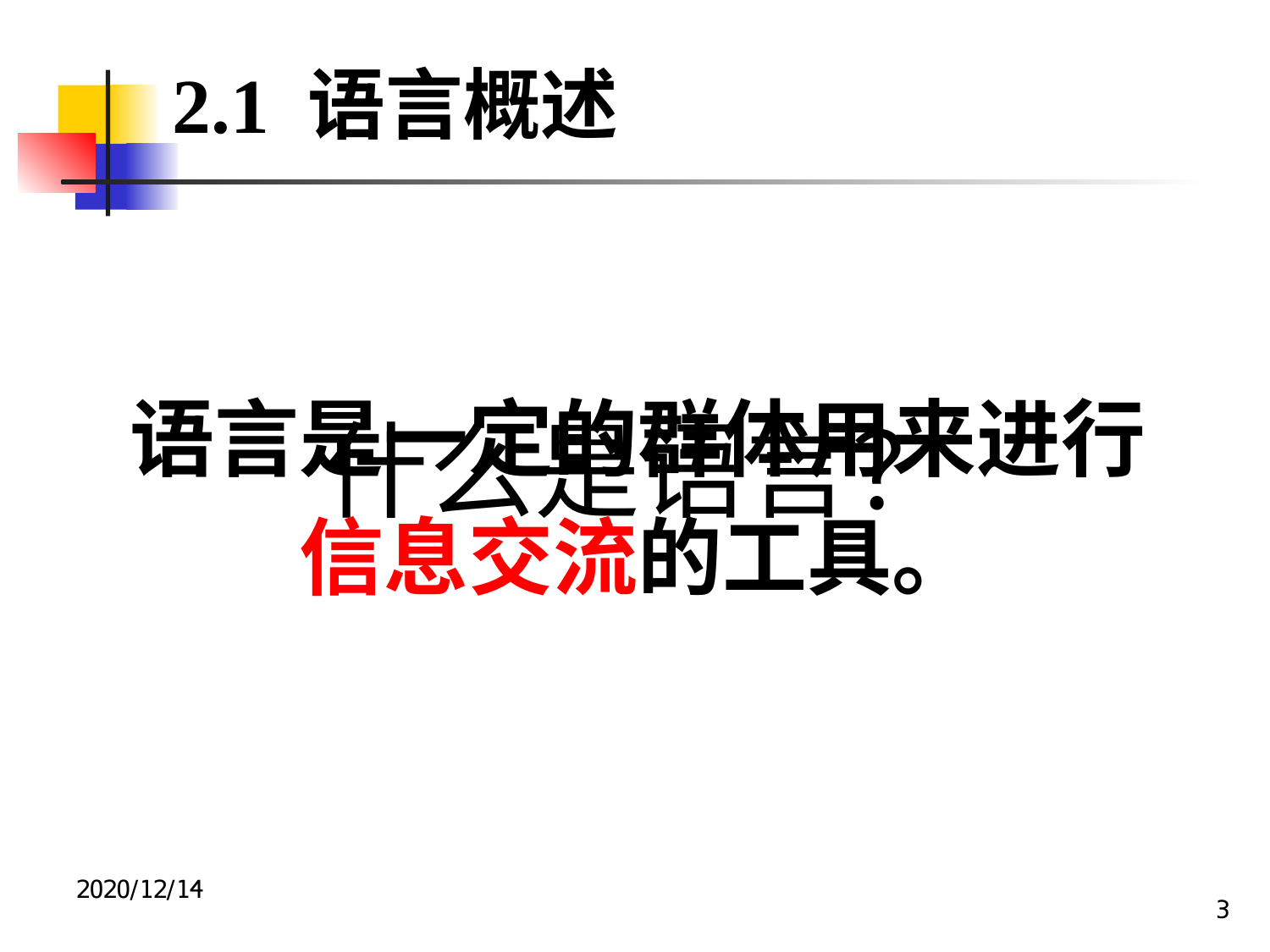

2.1 语言概述

语言是一定的群体用来进行
信息交流的工具。

什么是语言？

3
2020/12/14